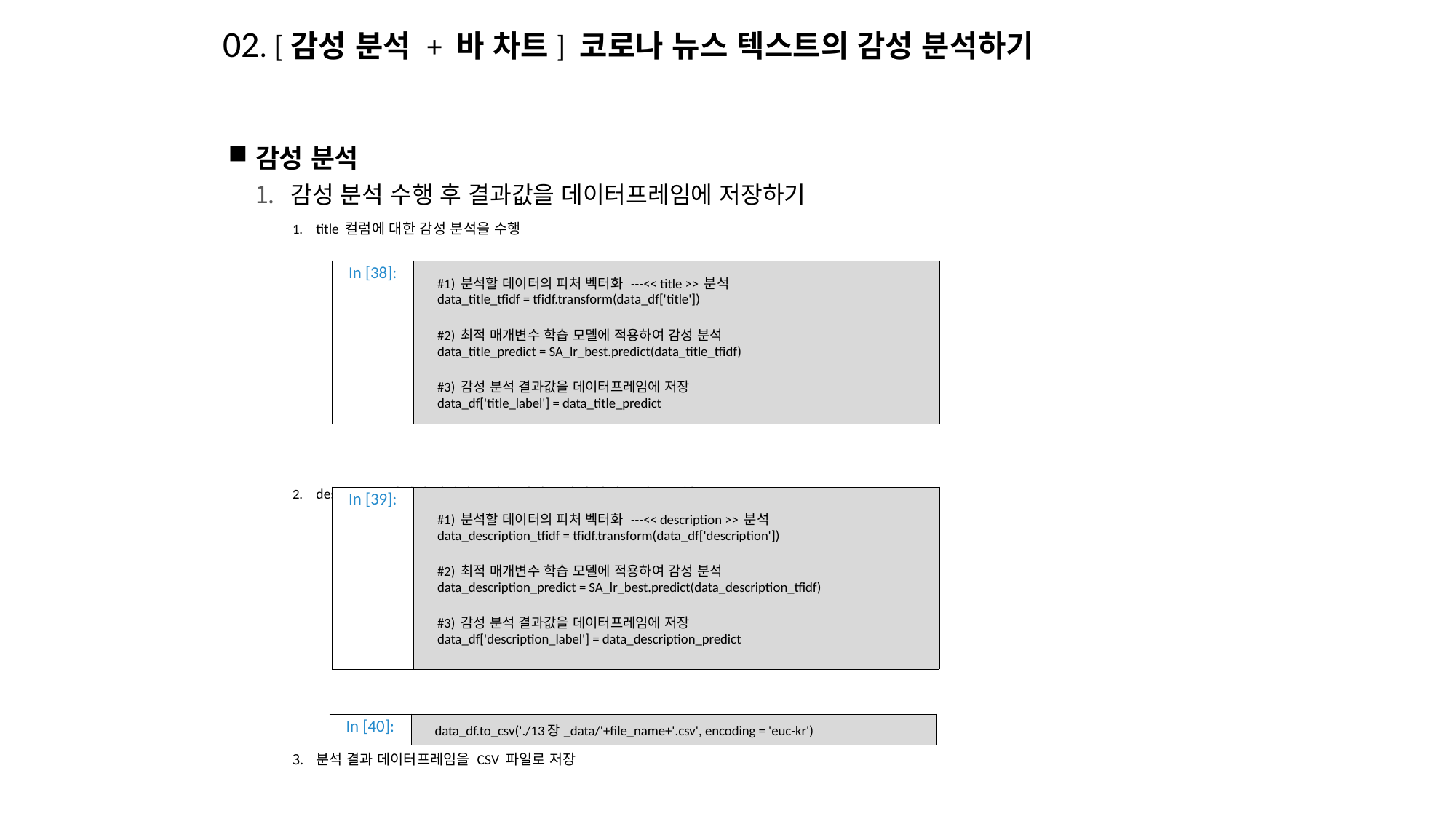

# 02. [감성 분석 + 바 차트] 코로나 뉴스 텍스트의 감성 분석하기
감성 분석
감성 분석 수행 후 결과값을 데이터프레임에 저장하기
title 컬럼에 대한 감성 분석을 수행

description 컬럼에 대해서도 같은 작업을 하여 감성 분석을 수행

분석 결과 데이터프레임을 CSV 파일로 저장

| In [38]: | #1) 분석할 데이터의 피처 벡터화 ---<< title >> 분석 data\_title\_tfidf = tfidf.transform(data\_df['title']) #2) 최적 매개변수 학습 모델에 적용하여 감성 분석 data\_title\_predict = SA\_lr\_best.predict(data\_title\_tfidf) #3) 감성 분석 결과값을 데이터프레임에 저장 data\_df['title\_label'] = data\_title\_predict |
| --- | --- |

| In [39]: | #1) 분석할 데이터의 피처 벡터화 ---<< description >> 분석 data\_description\_tfidf = tfidf.transform(data\_df['description']) #2) 최적 매개변수 학습 모델에 적용하여 감성 분석 data\_description\_predict = SA\_lr\_best.predict(data\_description\_tfidf) #3) 감성 분석 결과값을 데이터프레임에 저장 data\_df['description\_label'] = data\_description\_predict |
| --- | --- |
| In [40]: | data\_df.to\_csv('./13장\_data/'+file\_name+'.csv', encoding = 'euc-kr') |
| --- | --- |